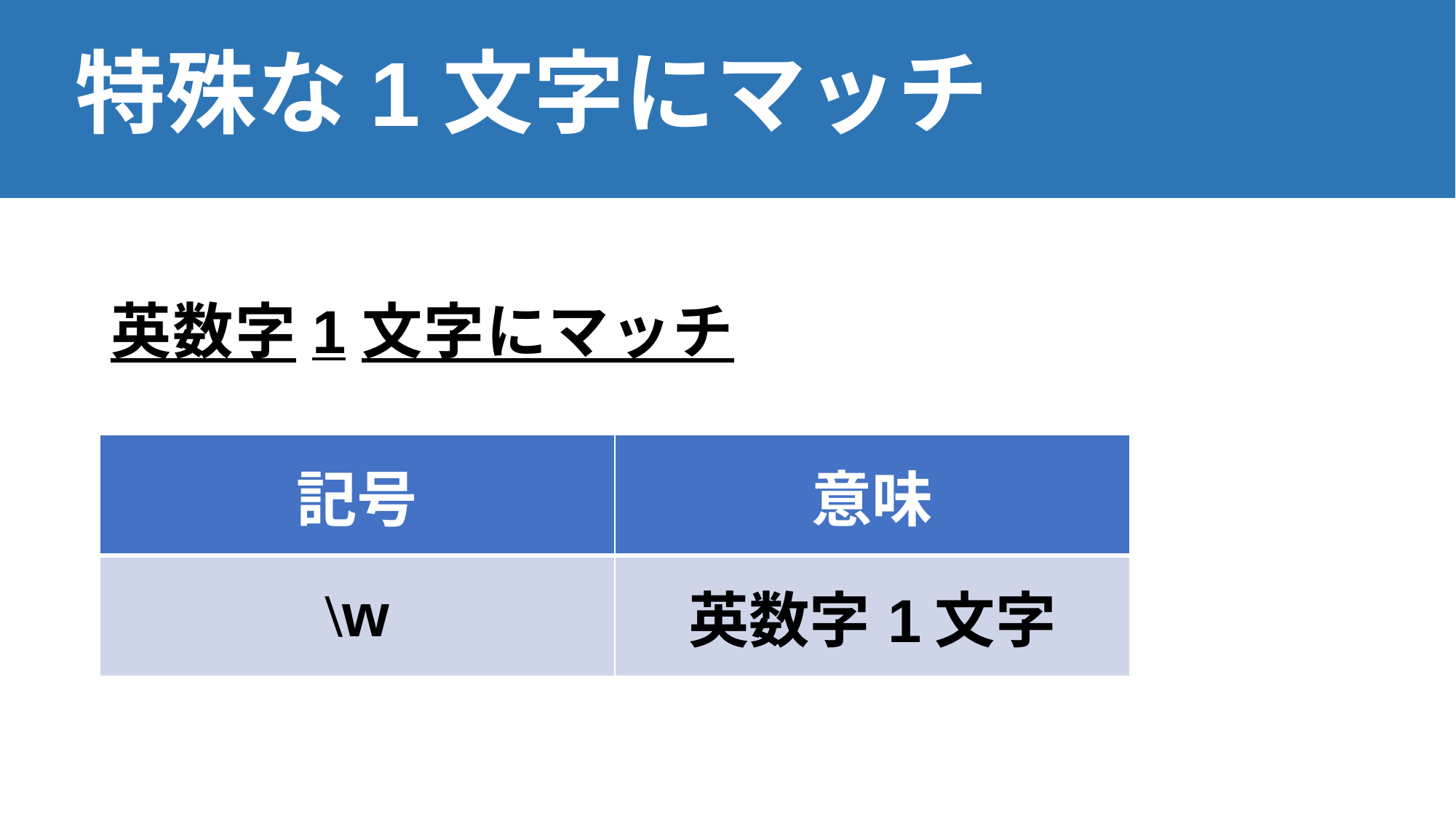

# 特殊な1文字にマッチ
英数字1文字にマッチ

| 記号 | 意味 |
| --- | --- |
| \w | 英数字1文字 |